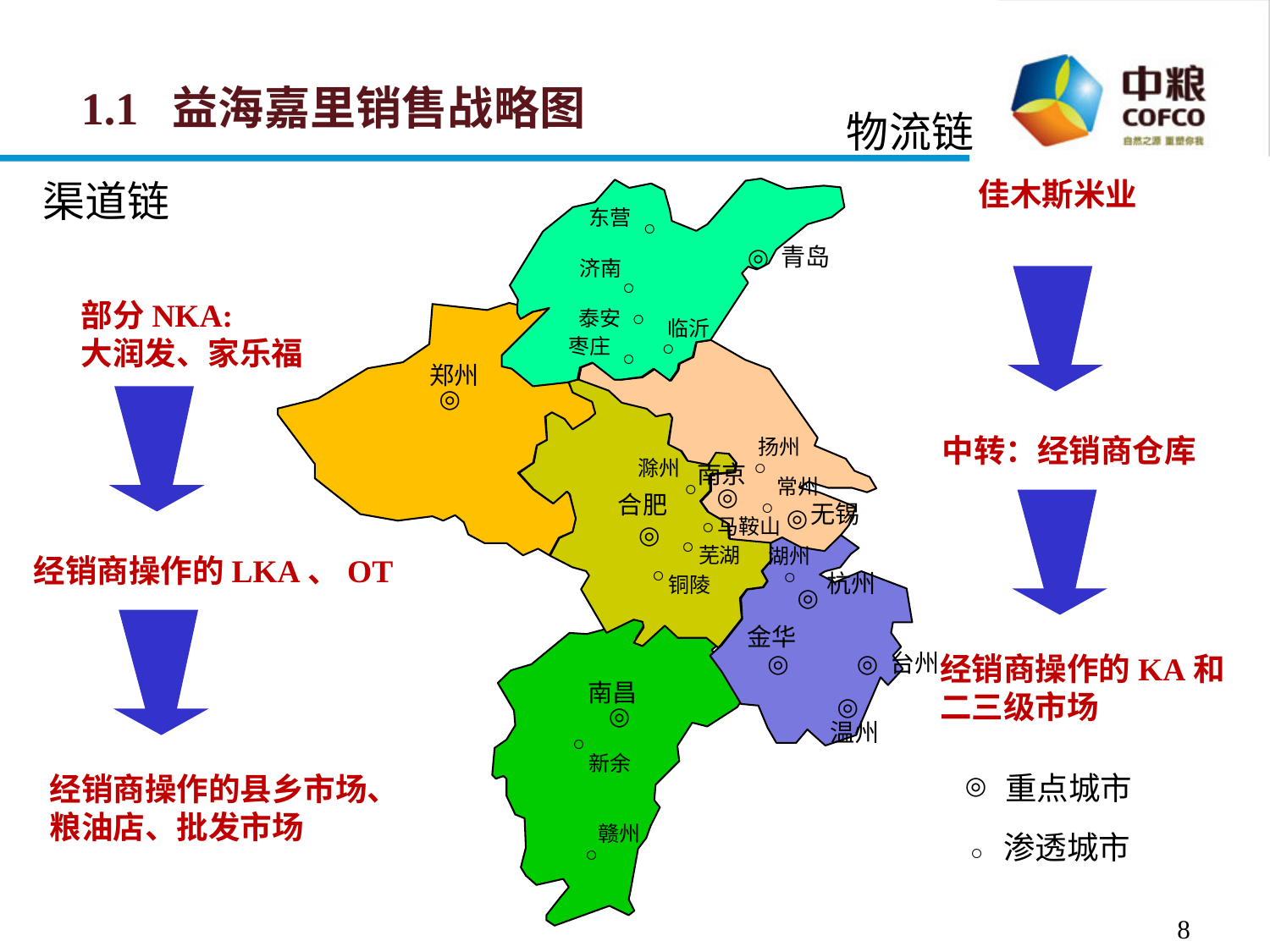

# 1.1  益海嘉里销售战略图
物流链
渠道链
佳木斯米业

东营
○
◎
青岛
济南

○
部分NKA:
大润发、家乐福
泰安
○
临沂
枣庄
○
○
郑州
◎

中转：经销商仓库
扬州
○
滁州
南京
常州
○
◎
合肥
○

无锡
◎
○
马鞍山
◎
○
芜湖
湖州
经销商操作的LKA、OT
○
○
杭州
铜陵
◎

金华
◎
◎
台州
经销商操作的KA和
二三级市场
南昌
◎
◎
温州
○
新余
重点城市
经销商操作的县乡市场、
粮油店、批发市场
◎
赣州
渗透城市
○
○